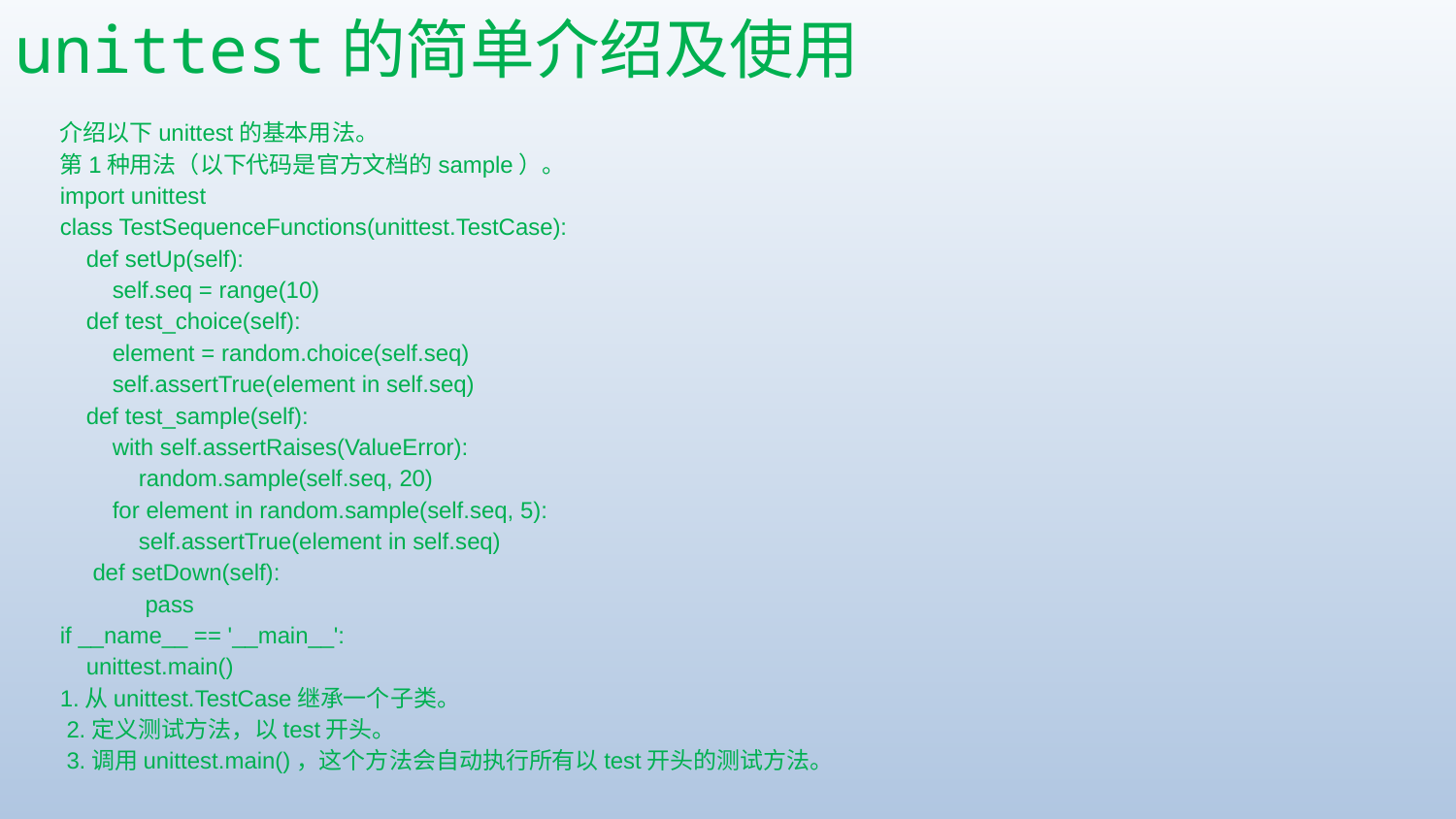

# unittest的简单介绍及使用
介绍以下unittest的基本用法。
第1种用法（以下代码是官方文档的sample）。
import unittest
class TestSequenceFunctions(unittest.TestCase):
    def setUp(self):
        self.seq = range(10)
    def test_choice(self):
        element = random.choice(self.seq)
        self.assertTrue(element in self.seq)
    def test_sample(self):
        with self.assertRaises(ValueError):
            random.sample(self.seq, 20)
        for element in random.sample(self.seq, 5):
            self.assertTrue(element in self.seq)
     def setDown(self):
             pass
if __name__ == '__main__':
    unittest.main()
1.从unittest.TestCase继承一个子类。
 2.定义测试方法，以test开头。
 3.调用unittest.main()，这个方法会自动执行所有以test开头的测试方法。